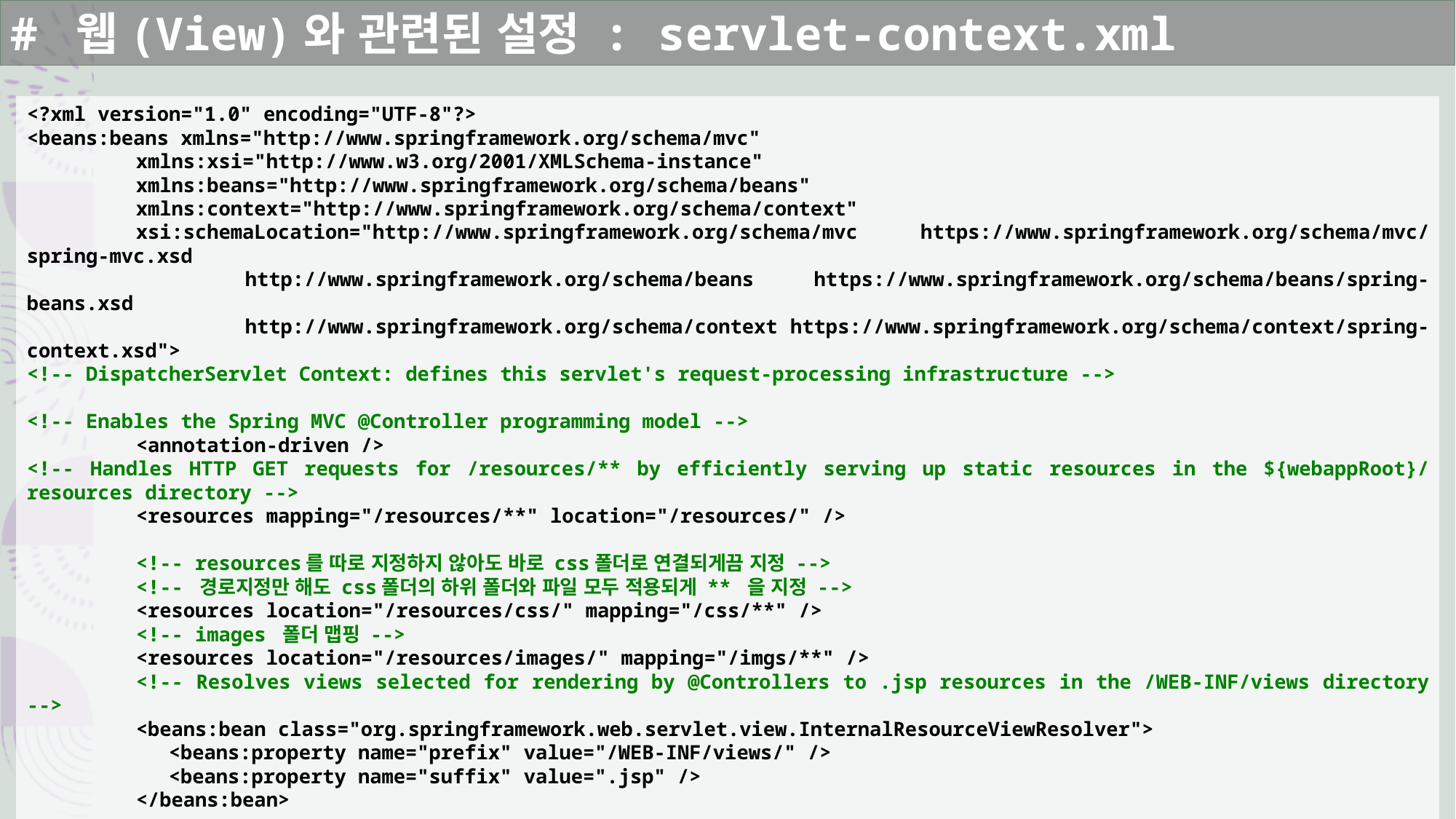

# 웹(View)와 관련된 설정 : servlet-context.xml
<?xml version="1.0" encoding="UTF-8"?>
<beans:beans xmlns="http://www.springframework.org/schema/mvc"
	xmlns:xsi="http://www.w3.org/2001/XMLSchema-instance"
	xmlns:beans="http://www.springframework.org/schema/beans"
	xmlns:context="http://www.springframework.org/schema/context"
	xsi:schemaLocation="http://www.springframework.org/schema/mvc https://www.springframework.org/schema/mvc/spring-mvc.xsd
		http://www.springframework.org/schema/beans https://www.springframework.org/schema/beans/spring-beans.xsd
		http://www.springframework.org/schema/context https://www.springframework.org/schema/context/spring-context.xsd">
<!-- DispatcherServlet Context: defines this servlet's request-processing infrastructure -->

<!-- Enables the Spring MVC @Controller programming model -->
	<annotation-driven />
<!-- Handles HTTP GET requests for /resources/** by efficiently serving up static resources in the ${webappRoot}/resources directory -->
	<resources mapping="/resources/**" location="/resources/" />

	<!-- resources를 따로 지정하지 않아도 바로 css폴더로 연결되게끔 지정 -->
	<!-- 경로지정만 해도 css폴더의 하위 폴더와 파일 모두 적용되게 ** 을 지정 -->
	<resources location="/resources/css/" mapping="/css/**" />
	<!-- images 폴더 맵핑 -->
	<resources location="/resources/images/" mapping="/imgs/**" />
	<!-- Resolves views selected for rendering by @Controllers to .jsp resources in the /WEB-INF/views directory -->
	<beans:bean class="org.springframework.web.servlet.view.InternalResourceViewResolver">
	      <beans:property name="prefix" value="/WEB-INF/views/" />
	      <beans:property name="suffix" value=".jsp" />
	</beans:bean>

	<context:component-scan base-package="com.hanul.iot" />

</beans:beans>